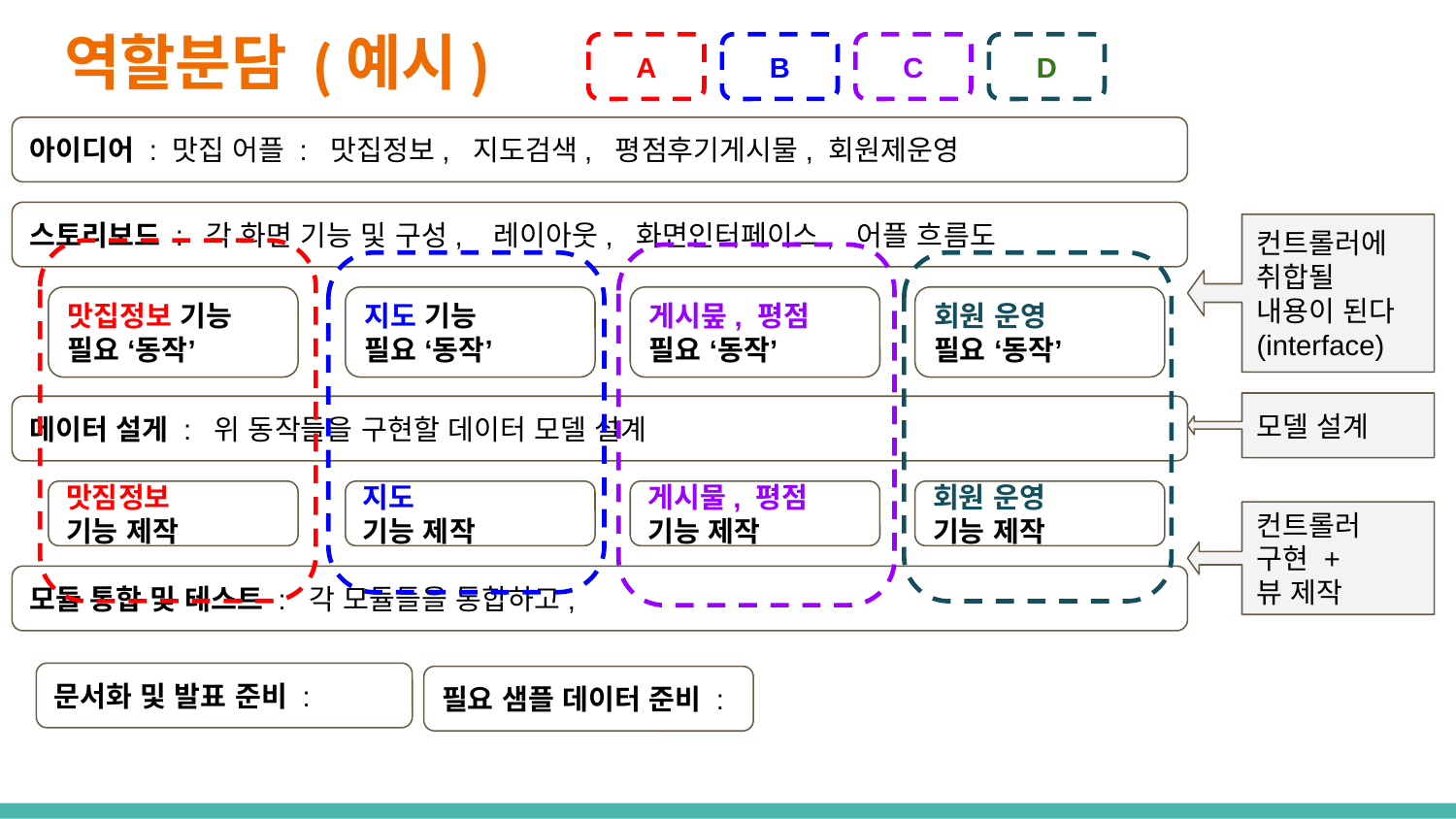

# 역할분담 (예시)
A
B
C
D
아이디어 : 맛집 어플 :  맛집정보,  지도검색,  평점후기게시물, 회원제운영
스토리보드 :  각 화면 기능 및 구성,   레이아웃,  화면인터페이스,  어플 흐름도
컨트롤러에
취합될 내용이 된다
(interface)

맛집정보 기능
필요 ‘동작’
지도 기능
필요 ‘동작’
게시뭎, 평점
필요 ‘동작’
회원 운영
필요 ‘동작’
모델 설계
데이터 설게 :  위 동작들을 구현할 데이터 모델 설계
맛짐정보
기능 제작
지도
기능 제작
게시물, 평점
기능 제작
회원 운영
기능 제작
컨트롤러 구현 +
뷰 제작
모듈 통합 및 테스트 :  각 모듈들을 통합하고,
문서화 및 발표 준비 :
필요 샘플 데이터 준비 :